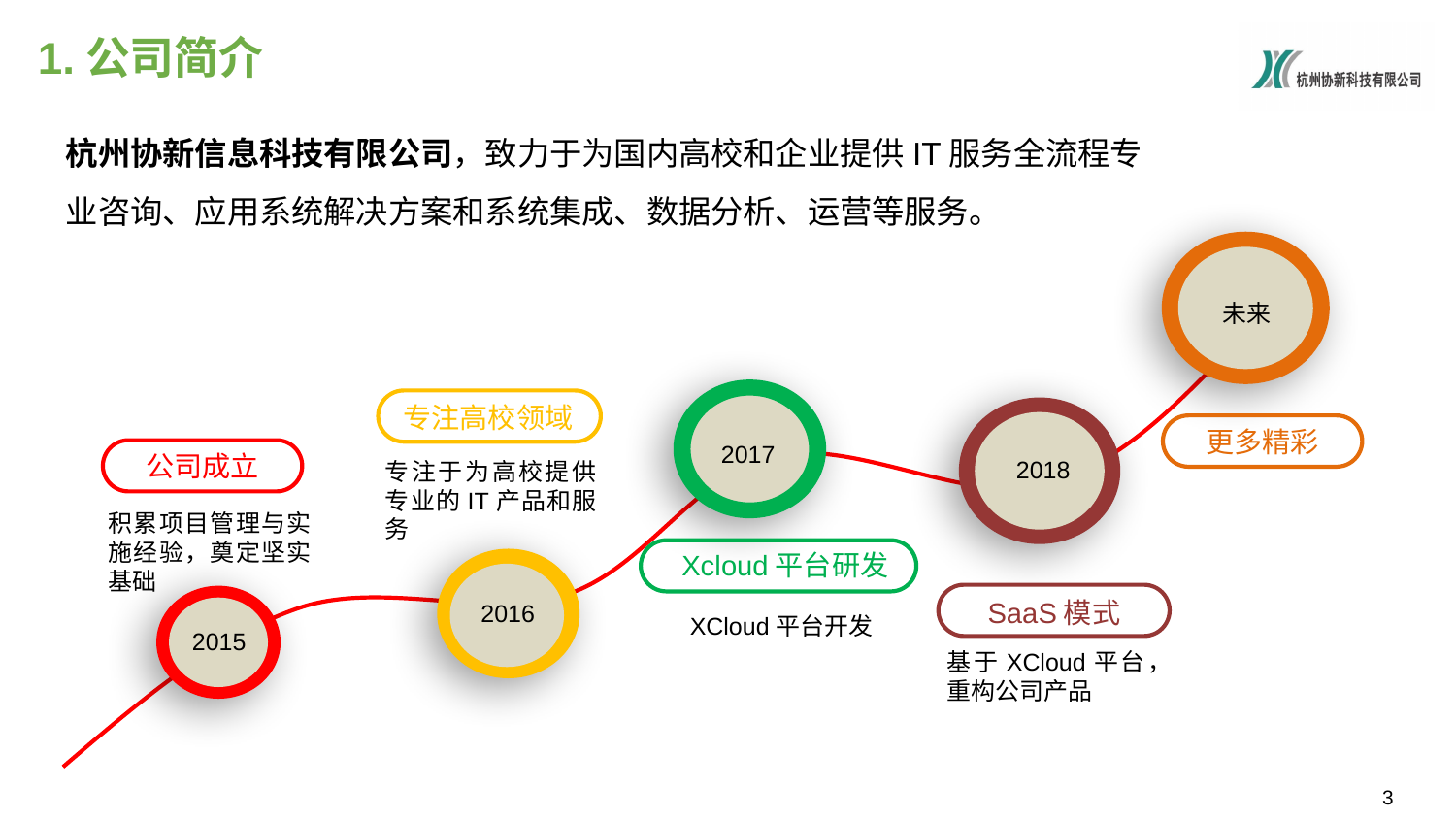

# 1.公司简介
杭州协新信息科技有限公司，致力于为国内高校和企业提供IT服务全流程专业咨询、应用系统解决方案和系统集成、数据分析、运营等服务。

未来

专注高校领域

更多精彩
2017

专注于为高校提供专业的IT产品和服务
公司成立
2018
积累项目管理与实施经验，奠定坚实基础

Xcloud平台研发

SaaS模式
2016
XCloud平台开发
2015
基于XCloud平台，重构公司产品
3